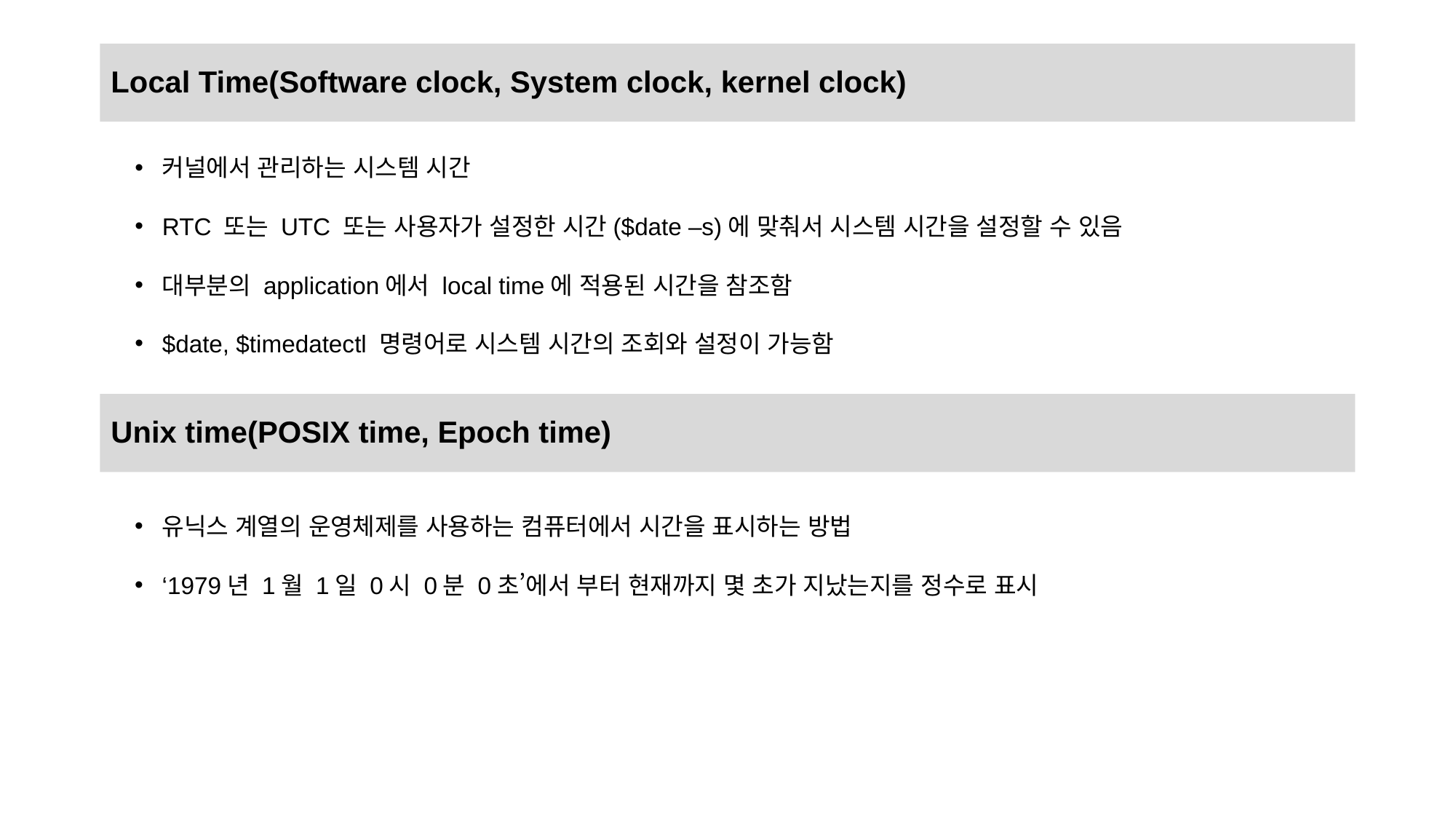

# Local Time(Software clock, System clock, kernel clock)
커널에서 관리하는 시스템 시간
RTC 또는 UTC 또는 사용자가 설정한 시간($date –s)에 맞춰서 시스템 시간을 설정할 수 있음
대부분의 application에서 local time에 적용된 시간을 참조함
$date, $timedatectl 명령어로 시스템 시간의 조회와 설정이 가능함
Unix time(POSIX time, Epoch time)
유닉스 계열의 운영체제를 사용하는 컴퓨터에서 시간을 표시하는 방법
‘1979년 1월 1일 0시 0분 0초’에서 부터 현재까지 몇 초가 지났는지를 정수로 표시